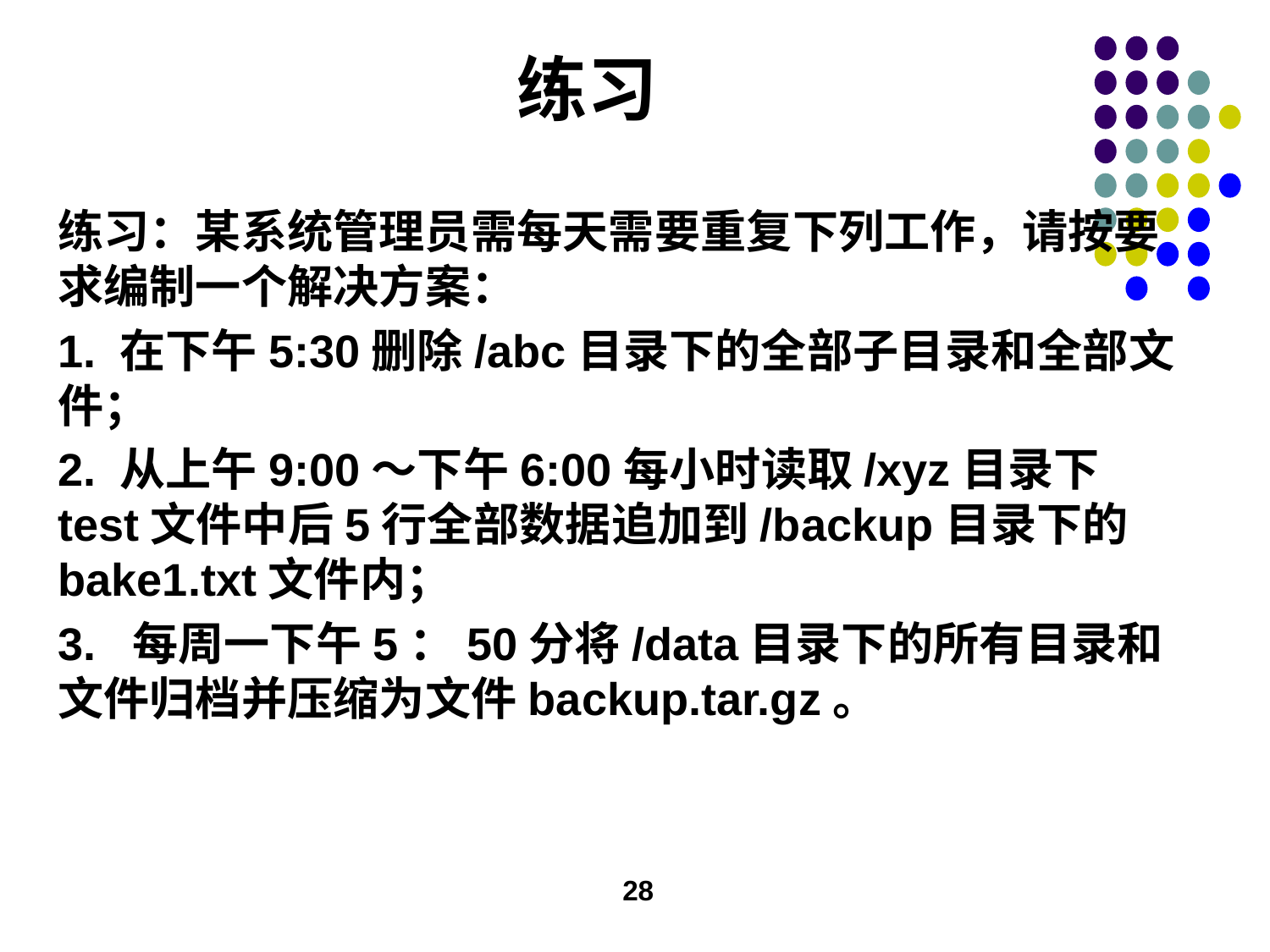

# 练习
练习：某系统管理员需每天需要重复下列工作，请按要求编制一个解决方案：
1. 在下午5:30删除/abc目录下的全部子目录和全部文件；
2. 从上午9:00～下午6:00每小时读取/xyz目录下test文件中后5行全部数据追加到/backup目录下的bake1.txt文件内；
3.  每周一下午5：50分将/data目录下的所有目录和文件归档并压缩为文件backup.tar.gz。

28